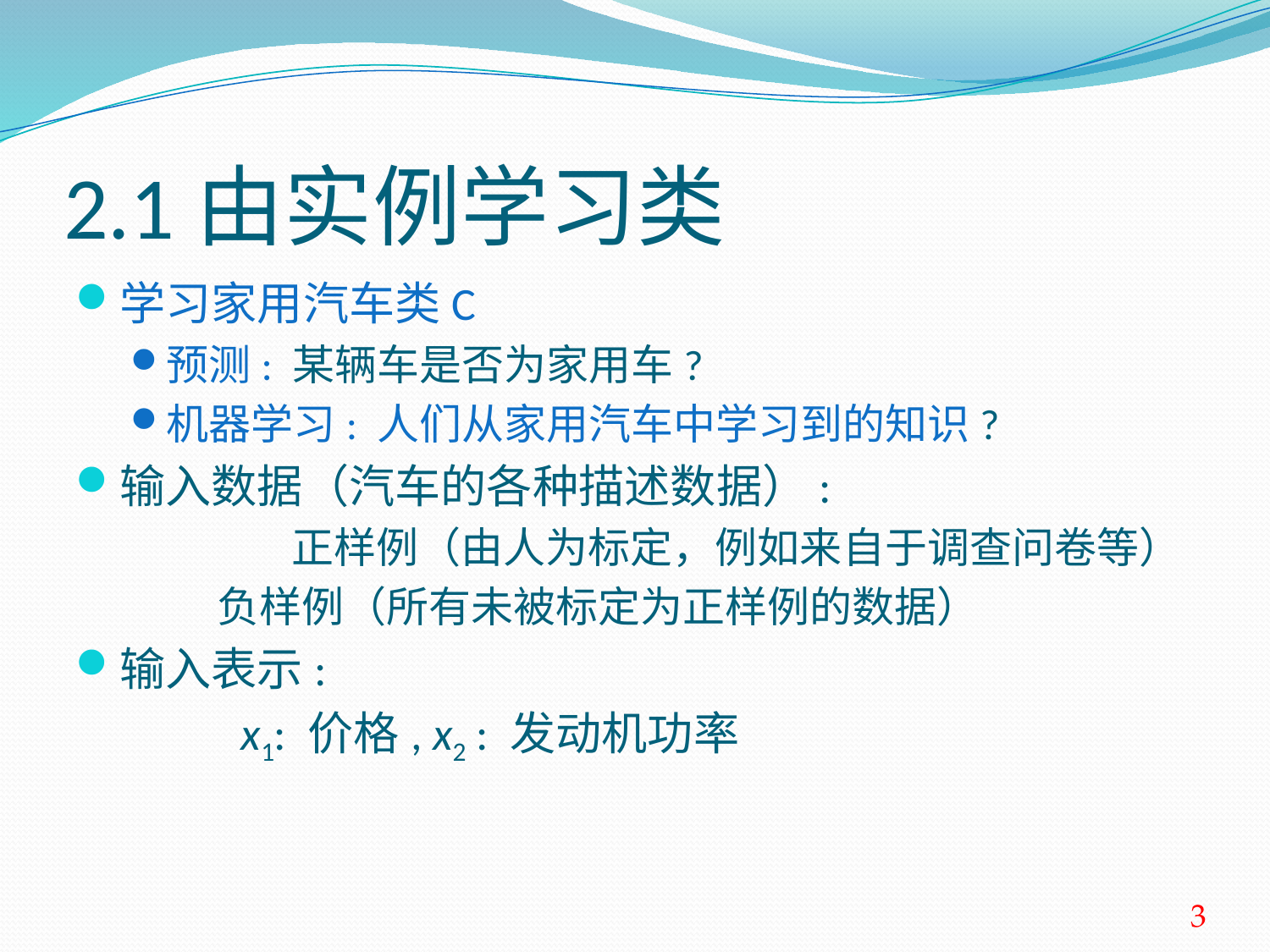

# 2.1由实例学习类
学习家用汽车类C
预测: 某辆车是否为家用车?
机器学习: 人们从家用汽车中学习到的知识?
输入数据（汽车的各种描述数据）:
		正样例（由人为标定，例如来自于调查问卷等）
        负样例（所有未被标定为正样例的数据）
输入表示:
		x1: 价格, x2 : 发动机功率
3